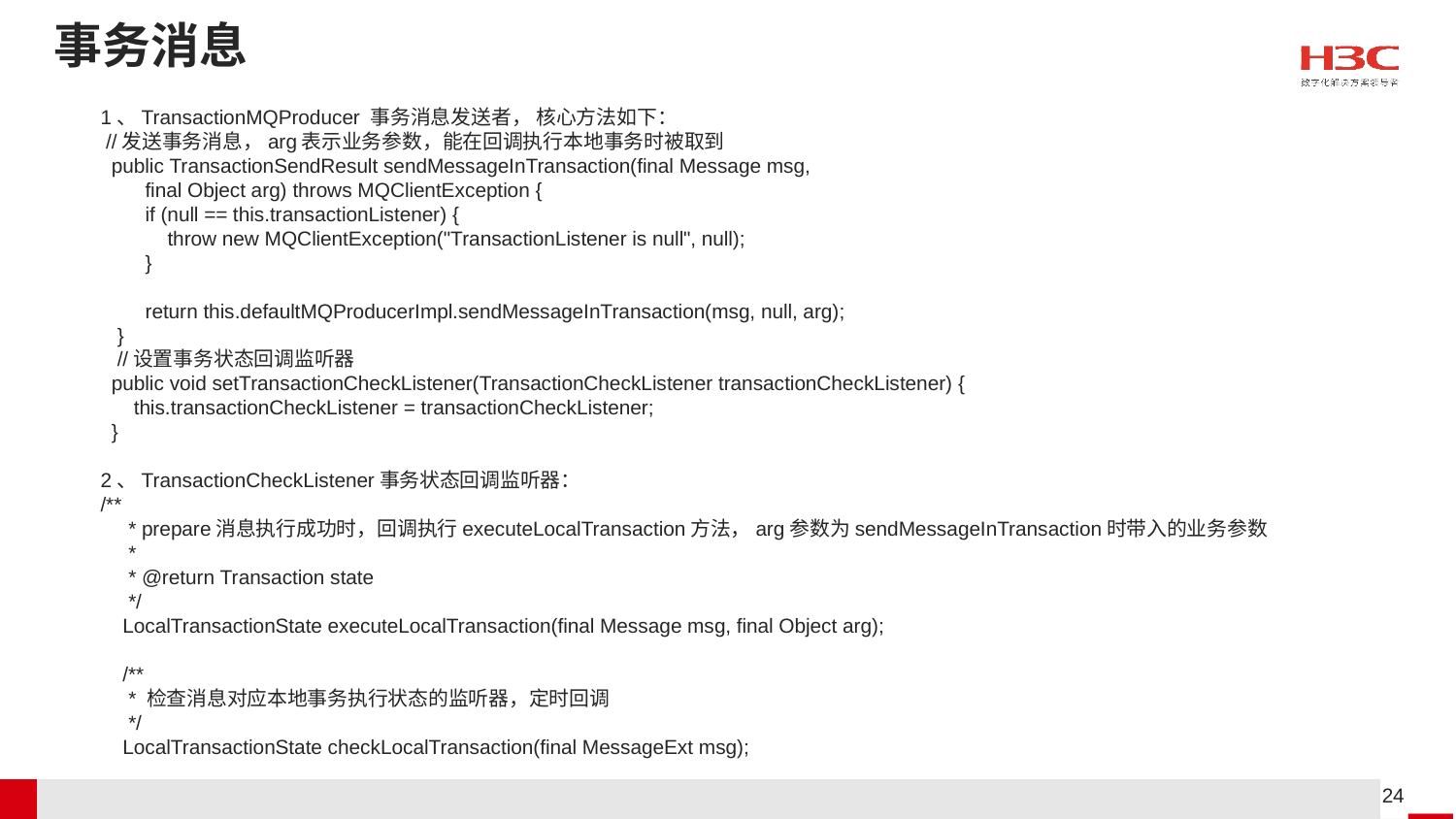

事务消息
1、TransactionMQProducer 事务消息发送者， 核心方法如下：
 //发送事务消息，arg表示业务参数，能在回调执行本地事务时被取到
  public TransactionSendResult sendMessageInTransaction(final Message msg,
        final Object arg) throws MQClientException {
        if (null == this.transactionListener) {
            throw new MQClientException("TransactionListener is null", null);
        }

        return this.defaultMQProducerImpl.sendMessageInTransaction(msg, null, arg);
   }
   //设置事务状态回调监听器
  public void setTransactionCheckListener(TransactionCheckListener transactionCheckListener) {
      this.transactionCheckListener = transactionCheckListener;
  }

2、TransactionCheckListener事务状态回调监听器：
/**
     * prepare消息执行成功时，回调执行executeLocalTransaction方法，arg参数为sendMessageInTransaction时带入的业务参数
     *
     * @return Transaction state
     */
    LocalTransactionState executeLocalTransaction(final Message msg, final Object arg);

    /**
     * 检查消息对应本地事务执行状态的监听器，定时回调
     */
    LocalTransactionState checkLocalTransaction(final MessageExt msg);